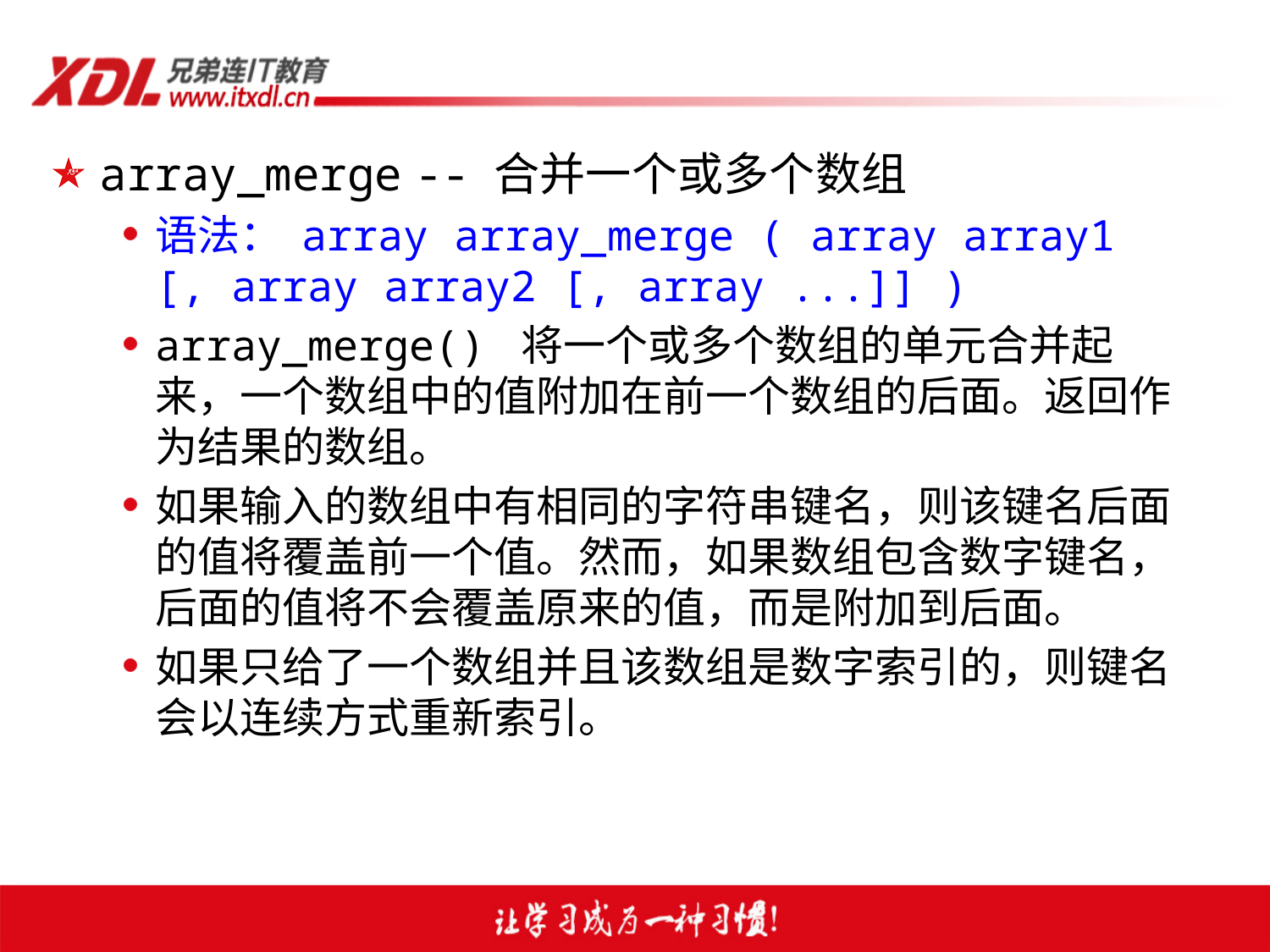

array_merge -- 合并一个或多个数组
语法： array array_merge ( array array1 [, array array2 [, array ...]] )
array_merge() 将一个或多个数组的单元合并起来，一个数组中的值附加在前一个数组的后面。返回作为结果的数组。
如果输入的数组中有相同的字符串键名，则该键名后面的值将覆盖前一个值。然而，如果数组包含数字键名，后面的值将不会覆盖原来的值，而是附加到后面。
如果只给了一个数组并且该数组是数字索引的，则键名会以连续方式重新索引。